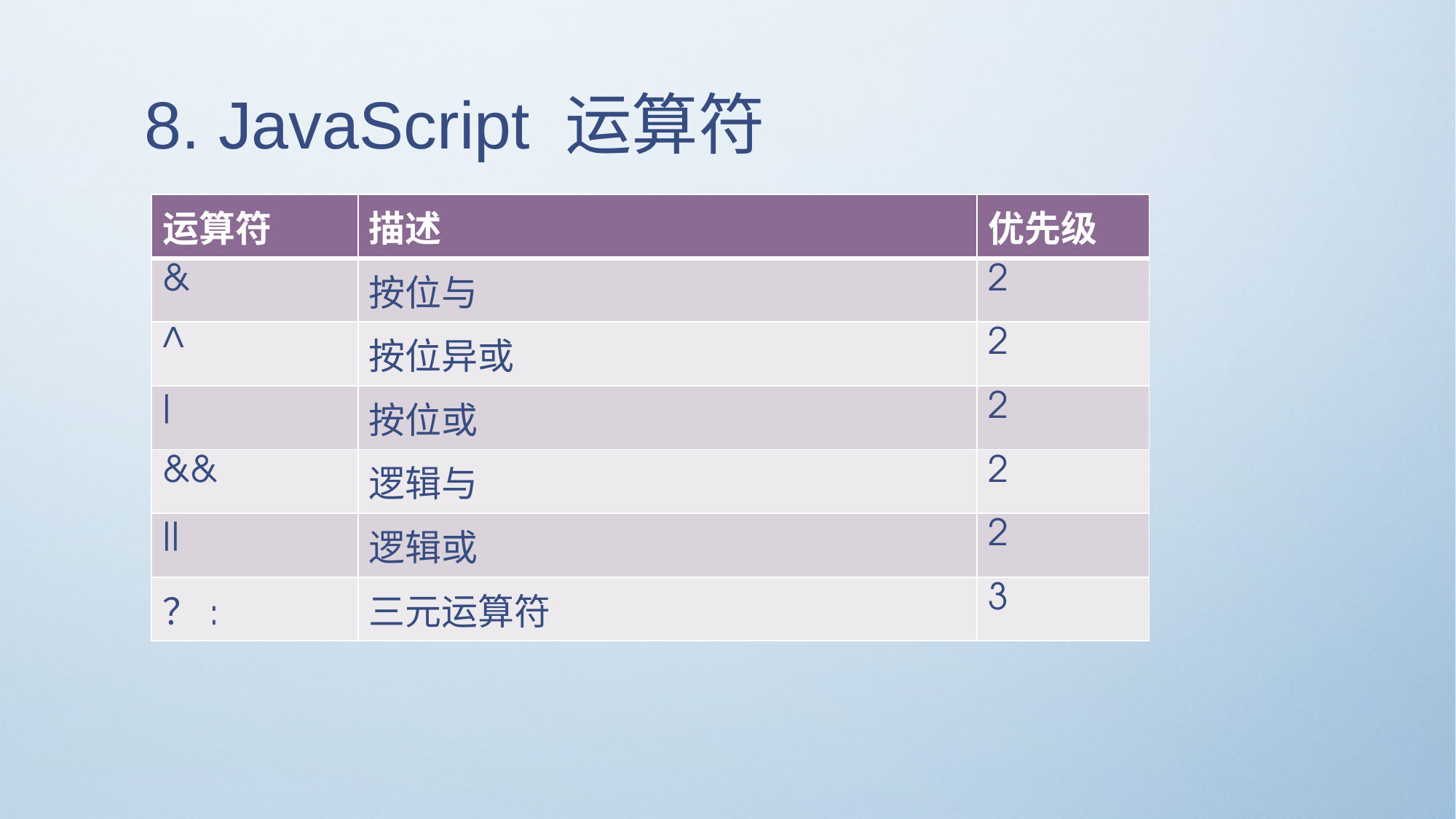

8. JavaScript 运算符
| 运算符 | 描述 | 优先级 |
| --- | --- | --- |
| & | 按位与 | 2 |
| ^ | 按位异或 | 2 |
| | | 按位或 | 2 |
| && | 逻辑与 | 2 |
| || | 逻辑或 | 2 |
| ？: | 三元运算符 | 3 |